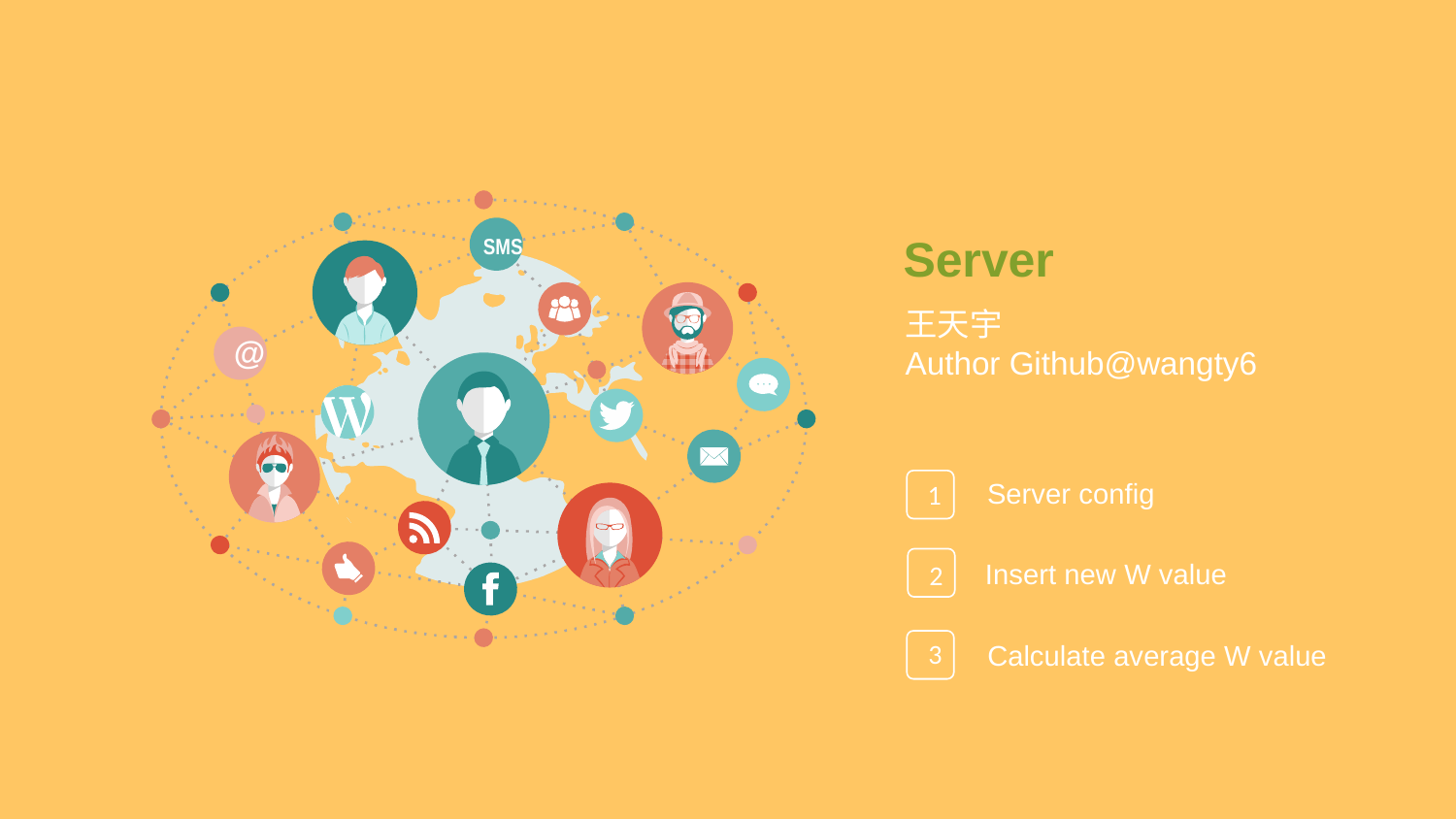

SMS

@

Server
王天宇
Author Github@wangty6
Server config

1

Insert new W value
2
3

Calculate average W value